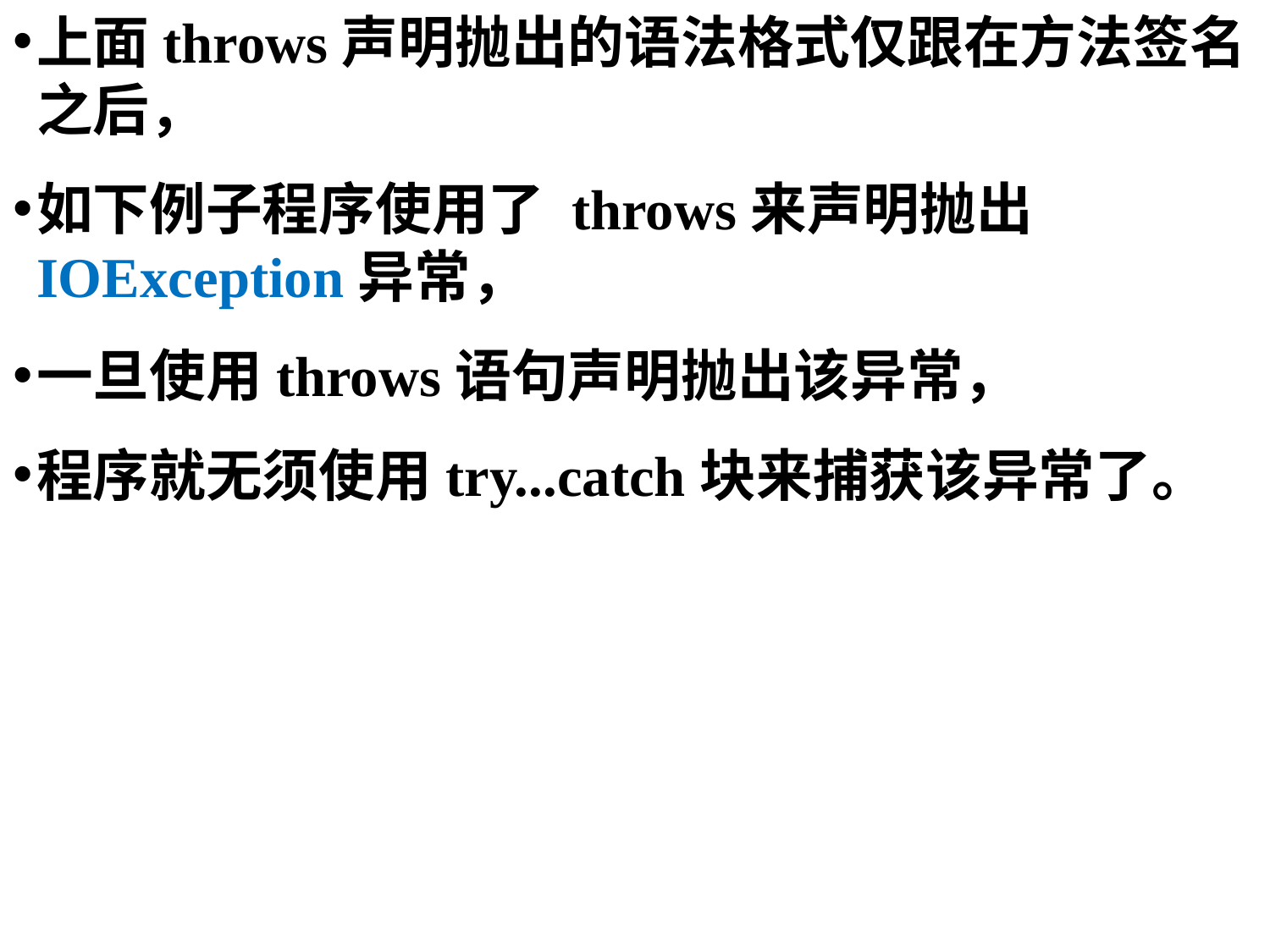

上面throws声明抛出的语法格式仅跟在方法签名之后，
如下例子程序使用了 throws来声明抛出 IOException异常，
一旦使用throws语句声明抛出该异常，
程序就无须使用try...catch块来捕获该异常了。